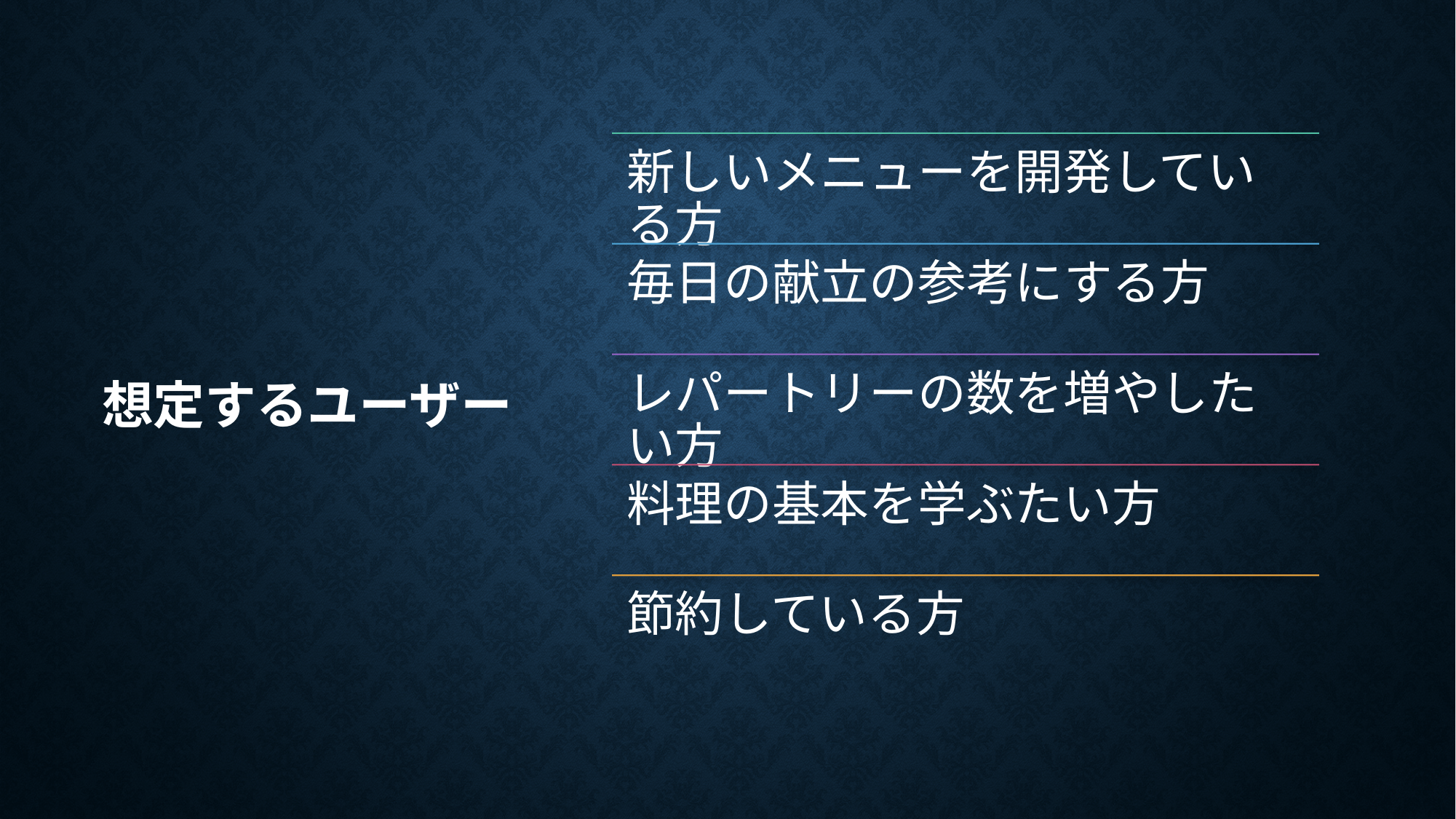

# 想定するユーザー
新しいメニューを開発している方
毎日の献立の参考にする方
レパートリーの数を増やしたい方
料理の基本を学ぶたい方
節約している方